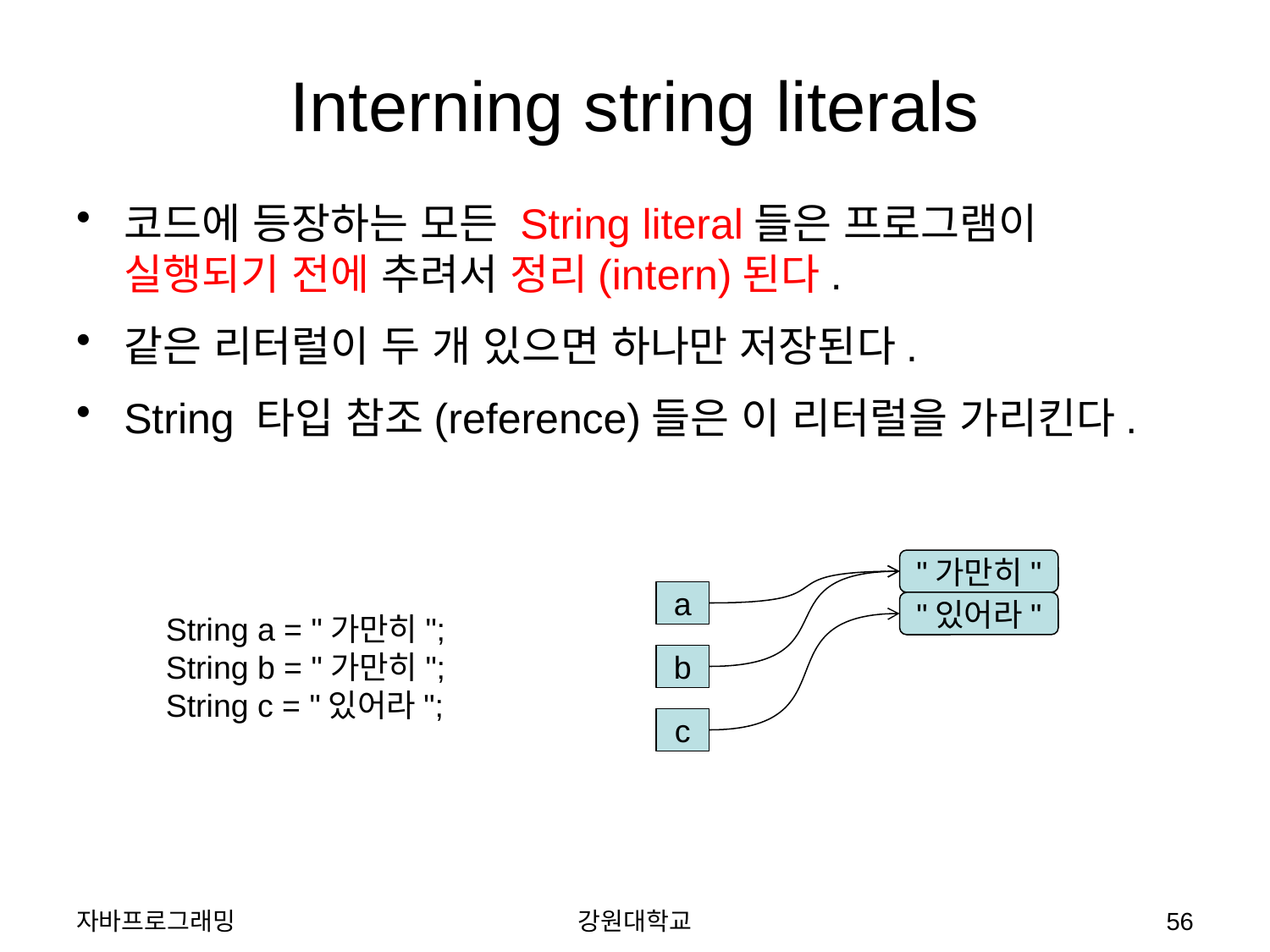

# Interning string literals
코드에 등장하는 모든 String literal들은 프로그램이 실행되기 전에 추려서 정리(intern)된다.
같은 리터럴이 두 개 있으면 하나만 저장된다.
String 타입 참조(reference)들은 이 리터럴을 가리킨다.
"가만히"
a
"있어라"
String a = "가만히";
String b = "가만히";
String c = "있어라";
b
c
자바프로그래밍
강원대학교
56